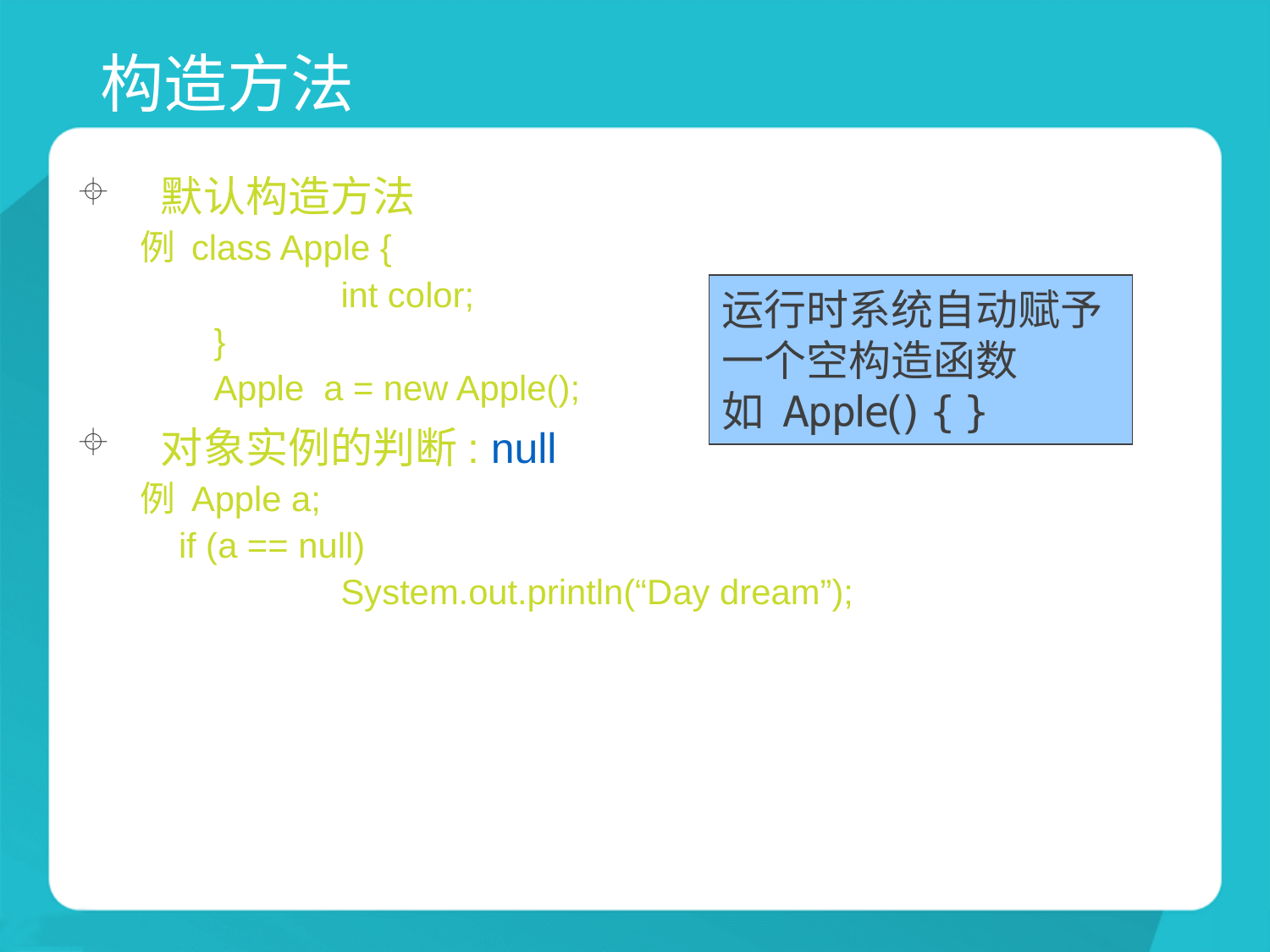

# 构造方法
默认构造方法
例 class Apple {
		int color;
	}
	Apple  a = new Apple();
对象实例的判断: null
例 Apple a;
    if (a == null)
		System.out.println(“Day dream”);

运行时系统自动赋予
一个空构造函数
如 Apple() { }